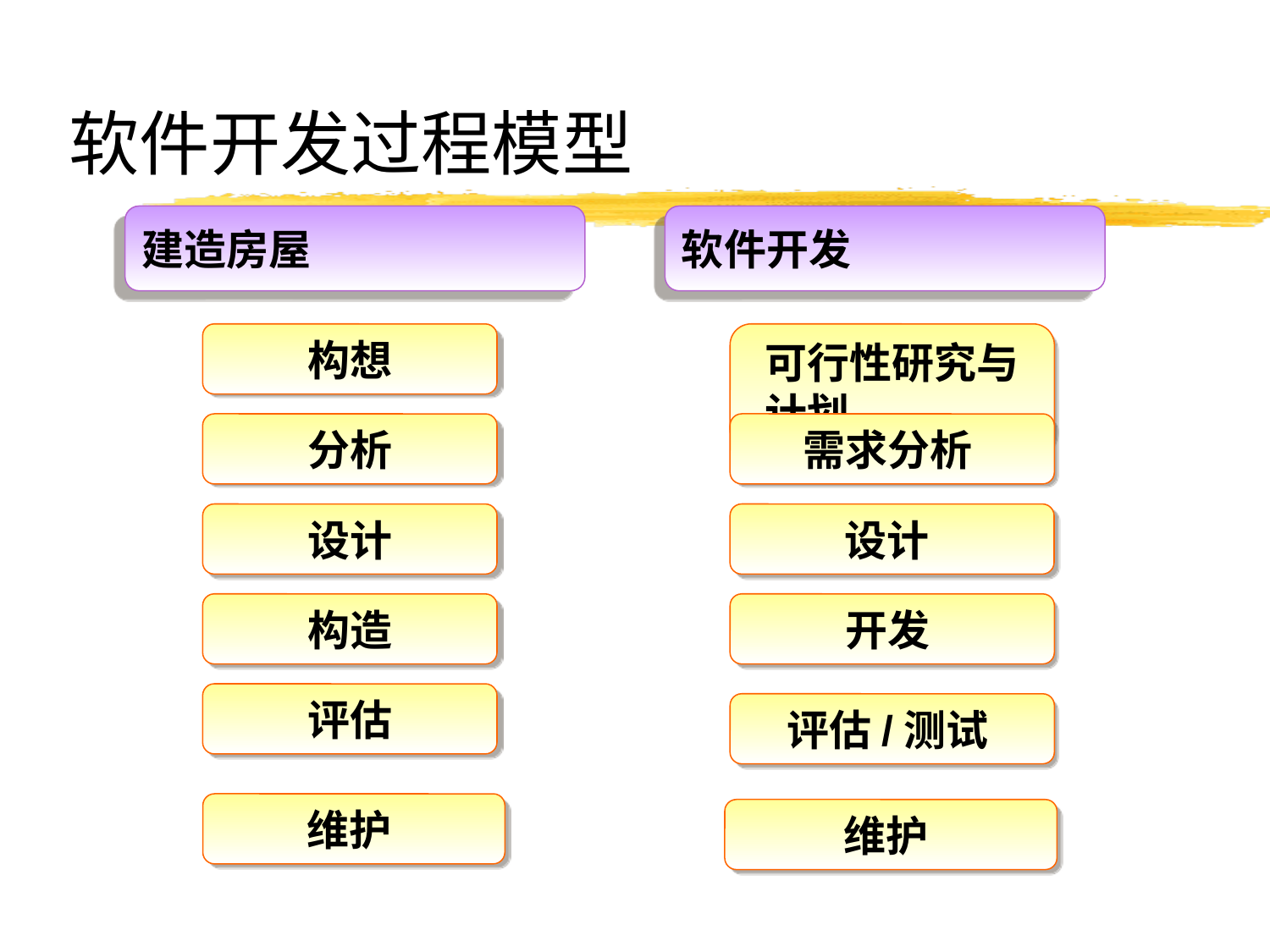

# 软件开发过程模型
建造房屋
软件开发
构想
可行性研究与计划
分析
需求分析
设计
设计
构造
开发
评估
评估/测试
维护
维护